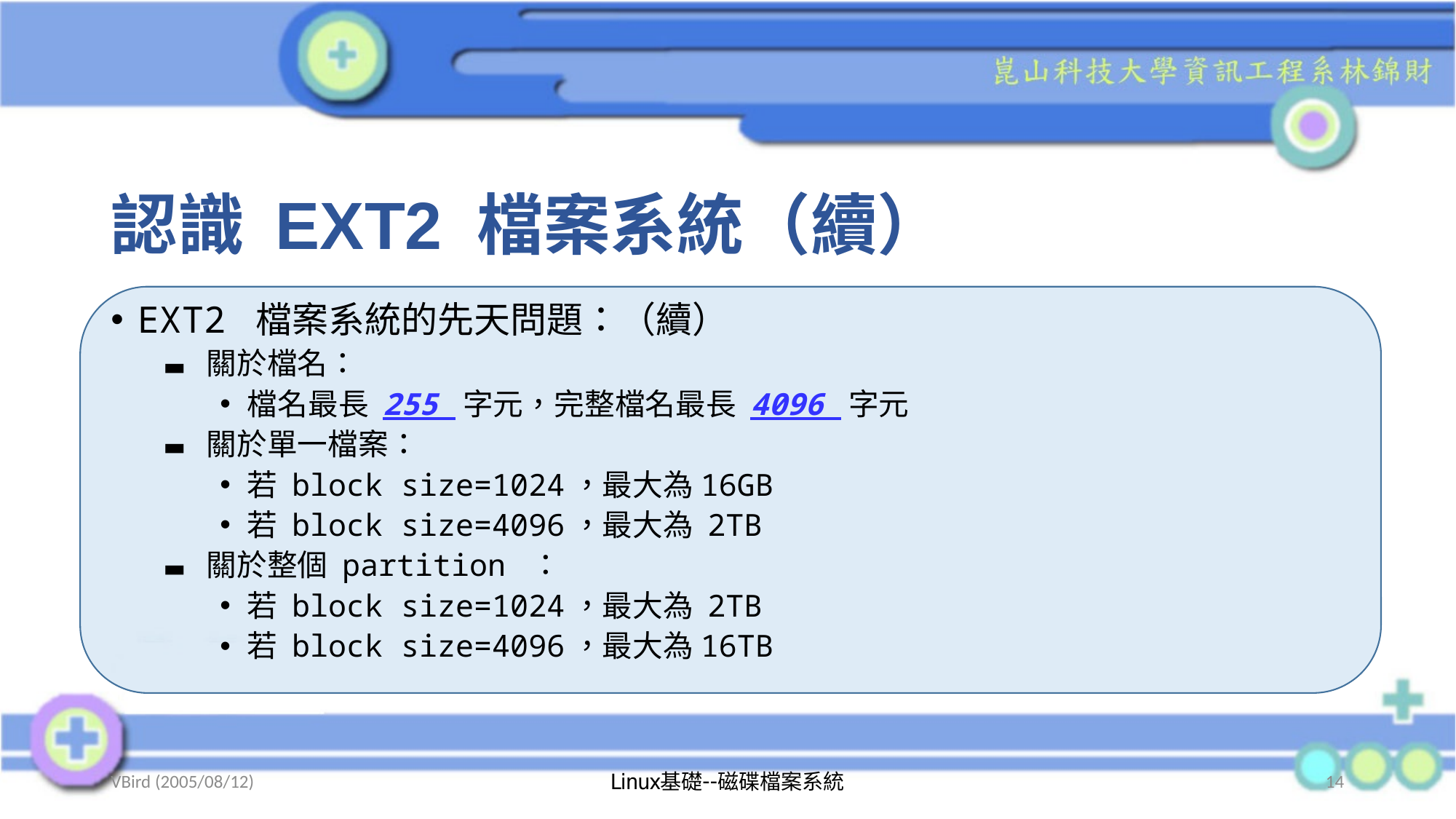

# 認識 EXT2 檔案系統（續）

EXT2 檔案系統的先天問題：（續）
關於檔名：
檔名最長 255 字元，完整檔名最長 4096 字元
關於單一檔案：
若 block size=1024，最大為16GB
若 block size=4096，最大為 2TB
關於整個 partition ：
若 block size=1024，最大為 2TB
若 block size=4096，最大為16TB
VBird (2005/08/12)
Linux基礎--磁碟檔案系統
14